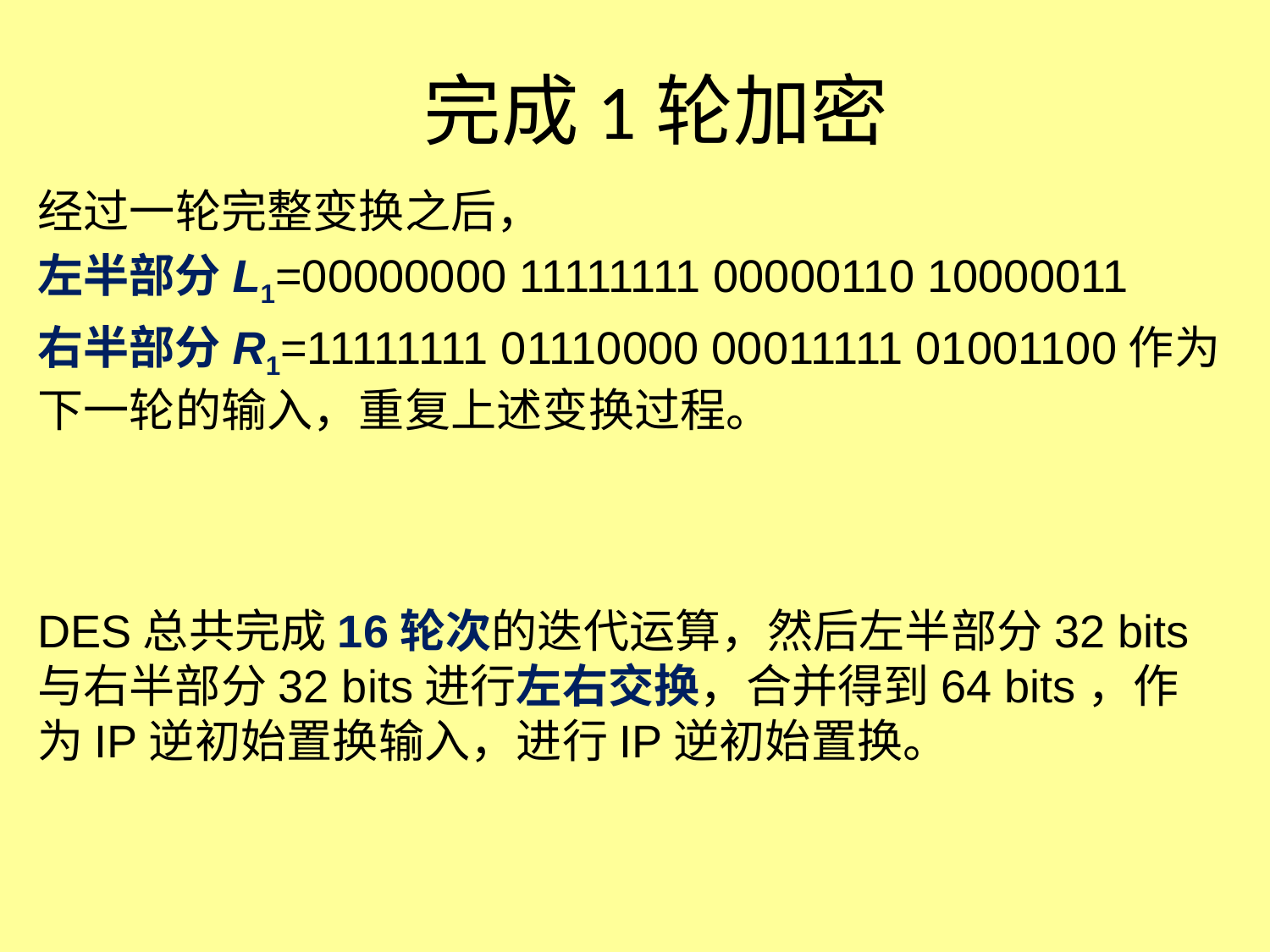

完成1轮加密
经过一轮完整变换之后，
左半部分L1=00000000 11111111 00000110 10000011
右半部分R1=11111111 01110000 00011111 01001100作为下一轮的输入，重复上述变换过程。
DES总共完成16轮次的迭代运算，然后左半部分32 bits与右半部分32 bits进行左右交换，合并得到64 bits，作为IP逆初始置换输入，进行IP逆初始置换。